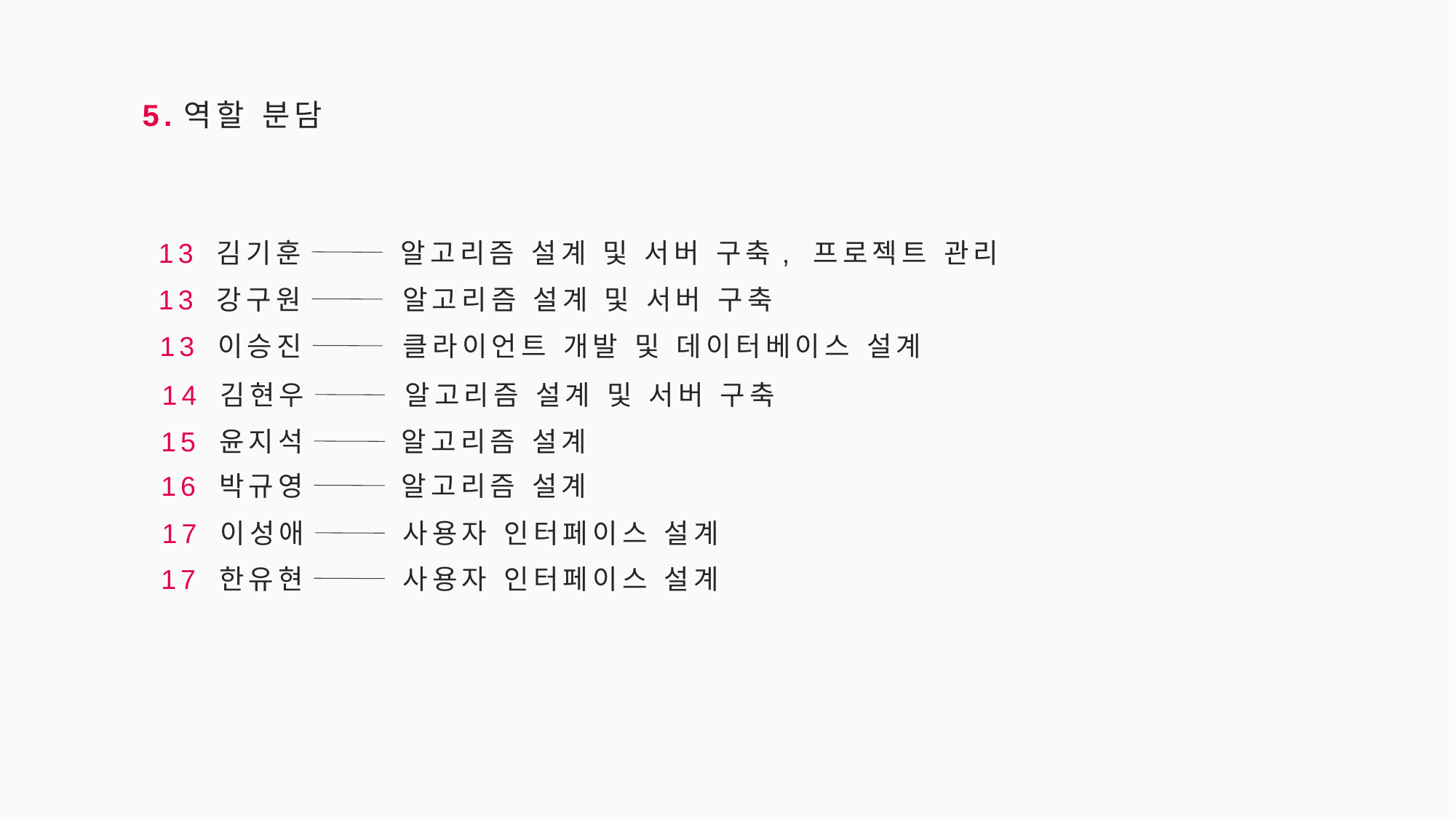

5.역할 분담
13 김기훈
알고리즘 설계 및 서버 구축, 프로젝트 관리
13 강구원
알고리즘 설계 및 서버 구축
13 이승진
클라이언트 개발 및 데이터베이스 설계
14 김현우
알고리즘 설계 및 서버 구축
15 윤지석
알고리즘 설계
16 박규영
알고리즘 설계
17 이성애
사용자 인터페이스 설계
17 한유현
사용자 인터페이스 설계